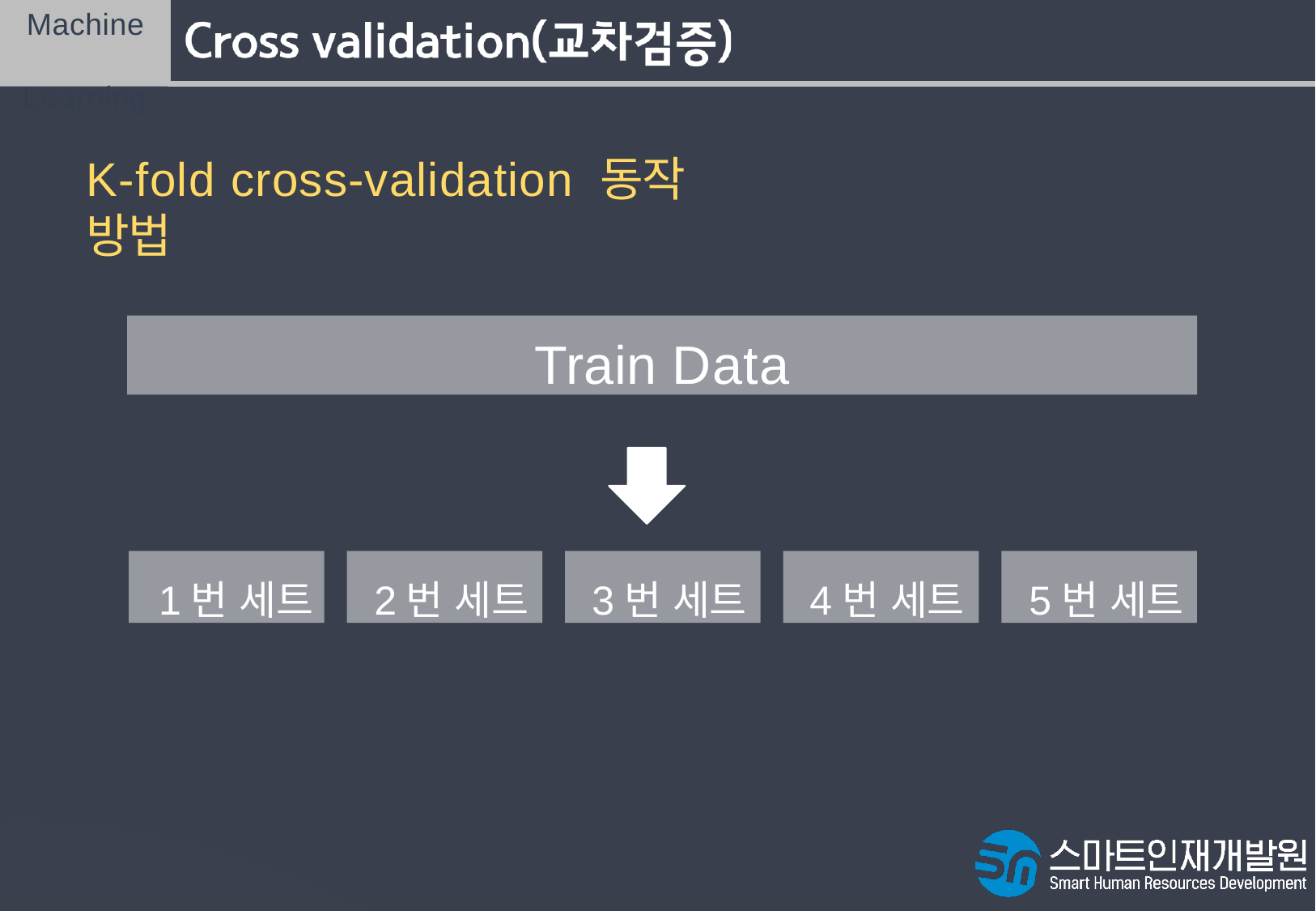

Machine  Learning

# K-fold cross-validation 동작 방법
Train Data

1번 세트
2번 세트
3번 세트
4번 세트
5번 세트